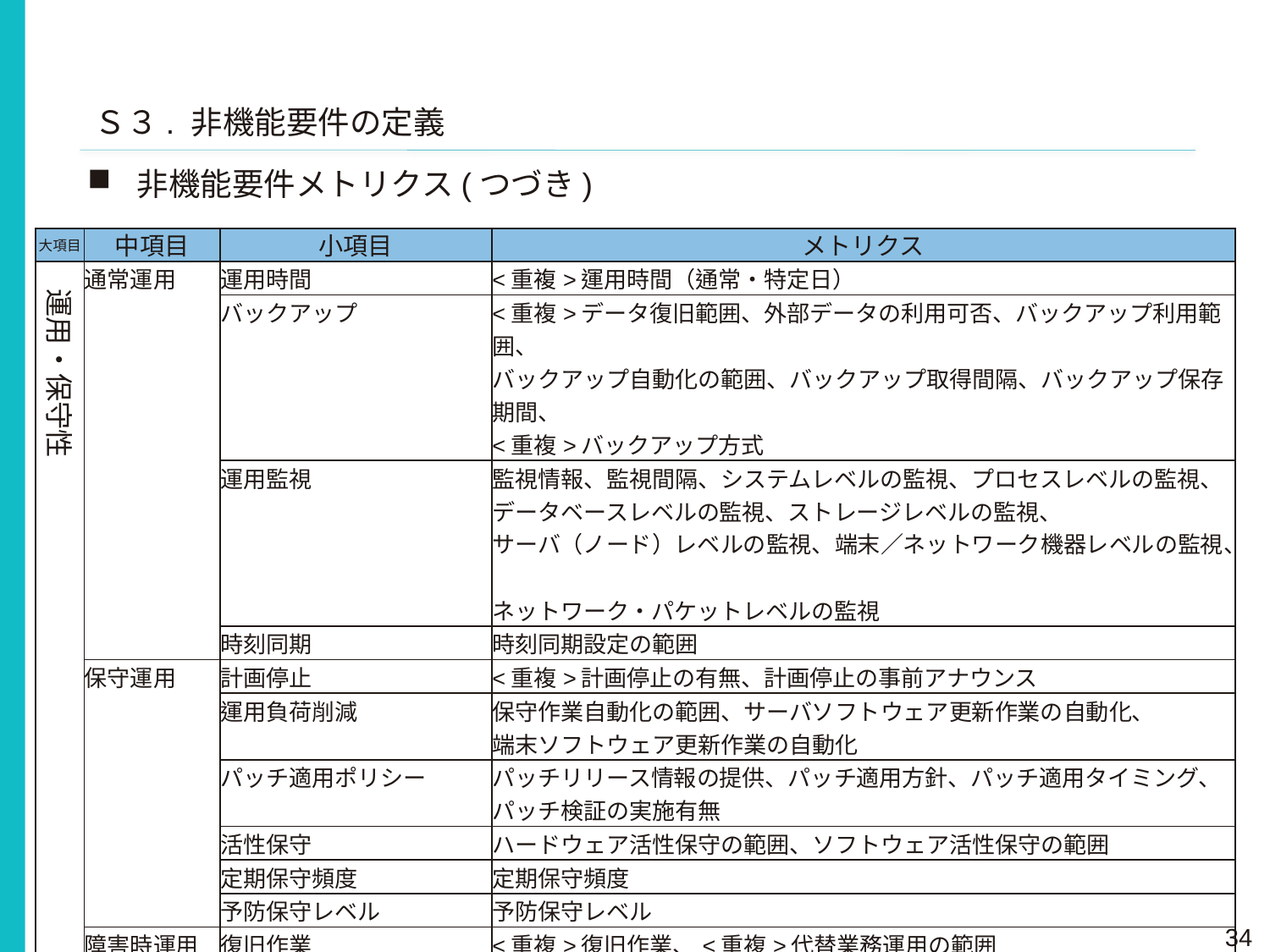

Ｓ３. 非機能要件の定義
非機能要件メトリクス(つづき)
| 大項目 | 中項目 | 小項目 | メトリクス |
| --- | --- | --- | --- |
|  | 通常運用 | 運用時間 | <重複>運用時間（通常・特定日） |
|  |  | バックアップ | <重複>データ復旧範囲、外部データの利用可否、バックアップ利用範囲、 バックアップ自動化の範囲、バックアップ取得間隔、バックアップ保存期間、 <重複>バックアップ方式 |
|  |  | 運用監視 | 監視情報、監視間隔、システムレベルの監視、プロセスレベルの監視、 データベースレベルの監視、ストレージレベルの監視、 サーバ（ノード）レベルの監視、端末／ネットワーク機器レベルの監視、 ネットワーク・パケットレベルの監視 |
|  |  | 時刻同期 | 時刻同期設定の範囲 |
|  | 保守運用 | 計画停止 | <重複>計画停止の有無、計画停止の事前アナウンス |
|  |  | 運用負荷削減 | 保守作業自動化の範囲、サーバソフトウェア更新作業の自動化、 端末ソフトウェア更新作業の自動化 |
|  |  | パッチ適用ポリシー | パッチリリース情報の提供、パッチ適用方針、パッチ適用タイミング、 パッチ検証の実施有無 |
|  |  | 活性保守 | ハードウェア活性保守の範囲、ソフトウェア活性保守の範囲 |
|  |  | 定期保守頻度 | 定期保守頻度 |
|  |  | 予防保守レベル | 予防保守レベル |
|  | 障害時運用 | 復旧作業 | <重複>復旧作業、<重複>代替業務運用の範囲 |
|  |  | 障害復旧自動化の範囲 | 障害復旧自動化の範囲 |
|  |  | システム異常検知時の対応 | 対応可能時間、駆けつけ到着時間、SE到着平均時間 |
|  |  | 交換用部材の確保 | 交換部品確保レベル、予備機の有無 |
運用・保守性
34